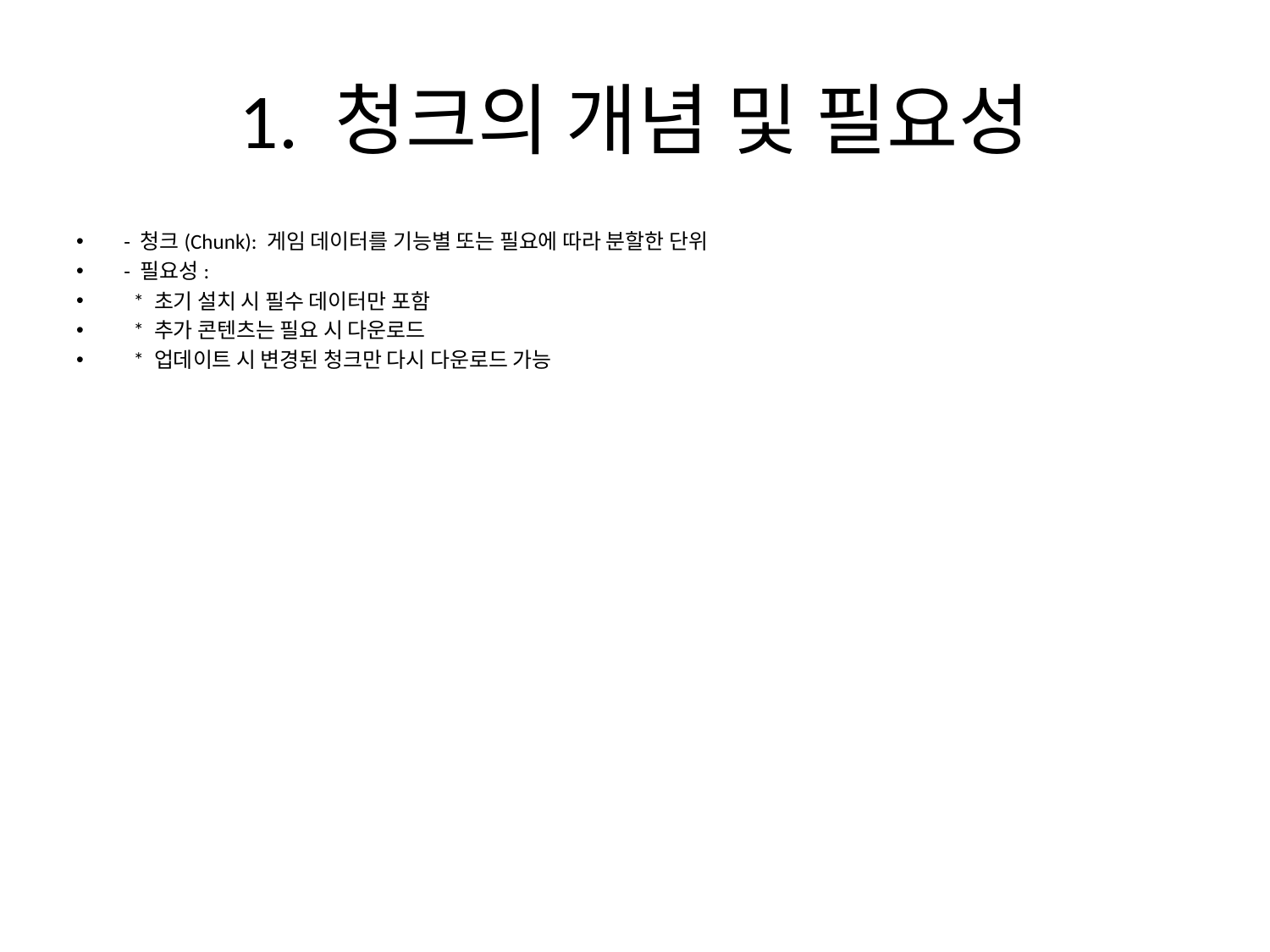

# 1. 청크의 개념 및 필요성
- 청크(Chunk): 게임 데이터를 기능별 또는 필요에 따라 분할한 단위
- 필요성:
  * 초기 설치 시 필수 데이터만 포함
  * 추가 콘텐츠는 필요 시 다운로드
  * 업데이트 시 변경된 청크만 다시 다운로드 가능